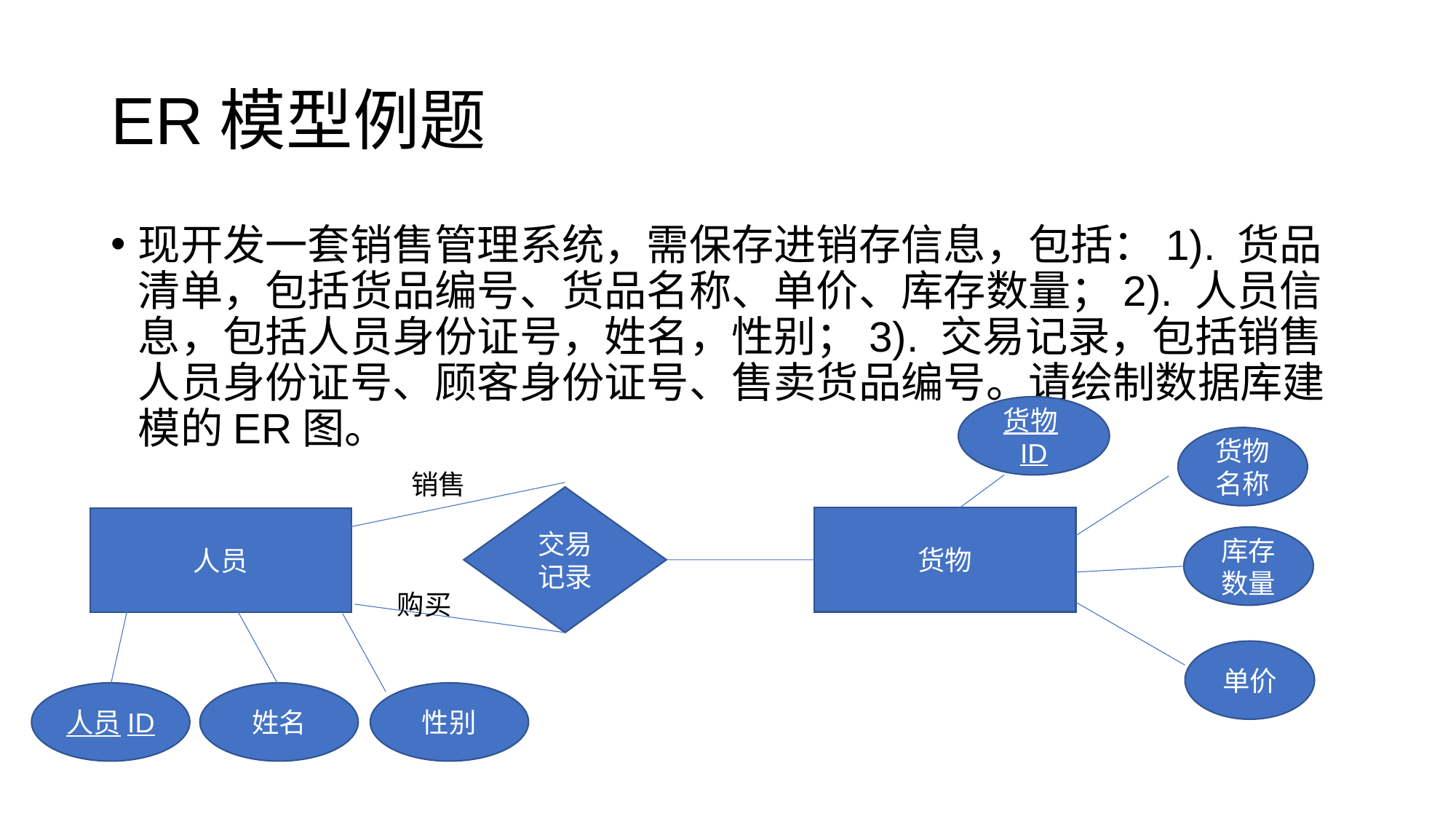

# ER模型例题
现开发一套销售管理系统，需保存进销存信息，包括：1). 货品清单，包括货品编号、货品名称、单价、库存数量；2). 人员信息，包括人员身份证号，姓名，性别；3). 交易记录，包括销售人员身份证号、顾客身份证号、售卖货品编号。请绘制数据库建模的ER图。
货物ID
货物名称
销售
交易记录
货物
人员
库存数量
购买
单价
姓名
性别
人员ID